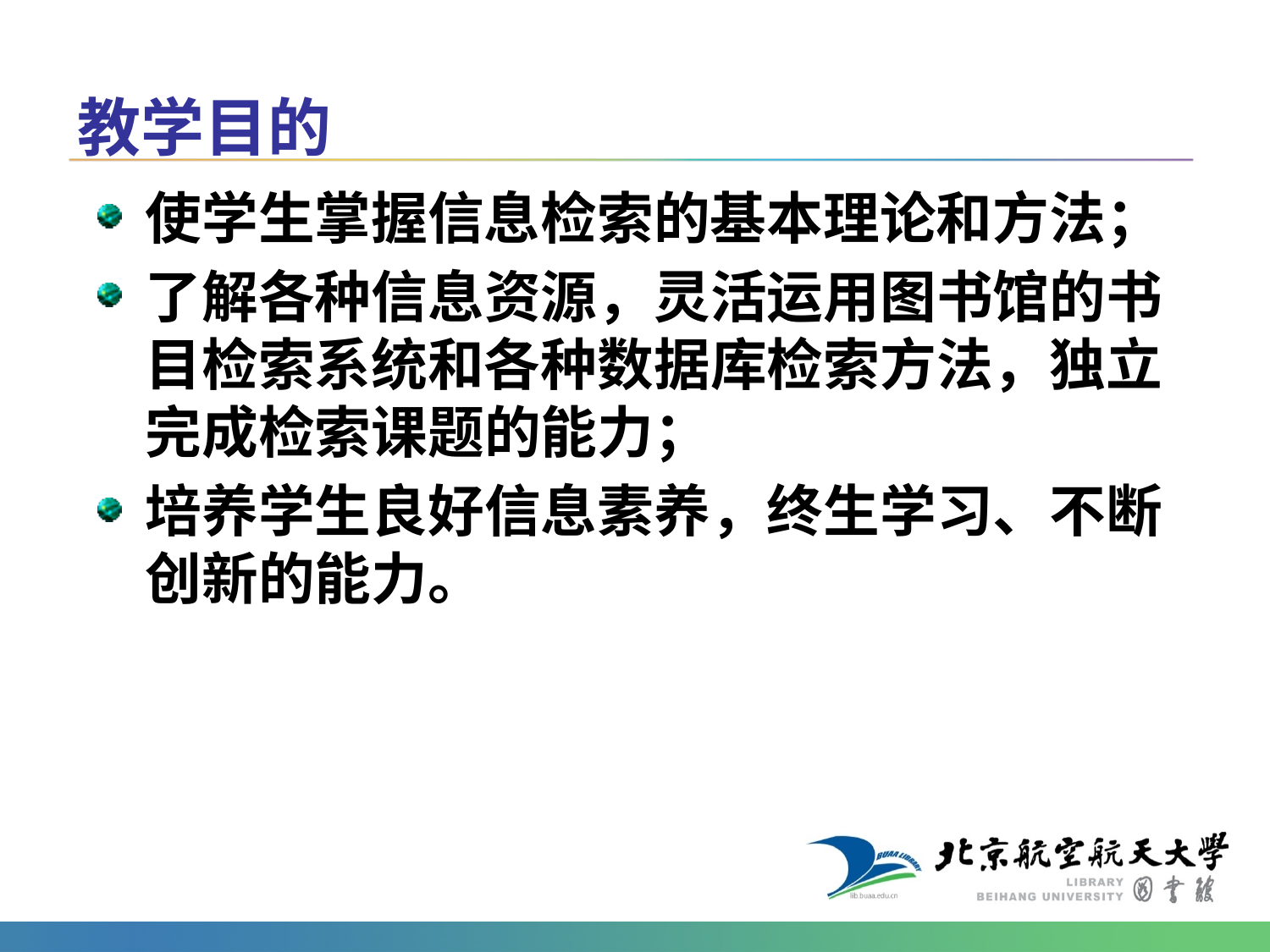

# 教学目的
使学生掌握信息检索的基本理论和方法；
了解各种信息资源，灵活运用图书馆的书目检索系统和各种数据库检索方法，独立完成检索课题的能力；
培养学生良好信息素养，终生学习、不断创新的能力。